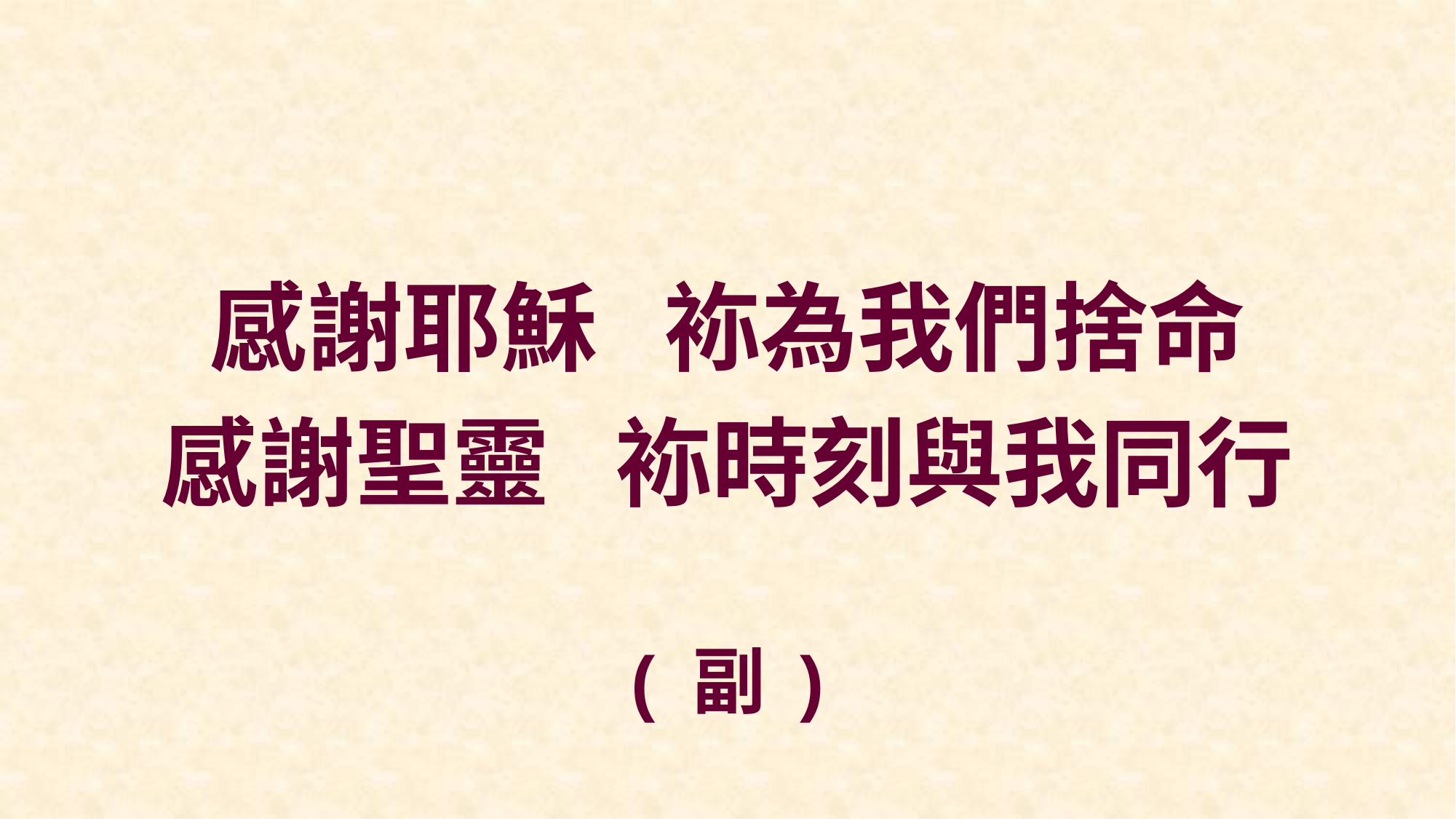

感謝耶穌   袮為我們捨命
感謝聖靈   袮時刻與我同行
( 副 )